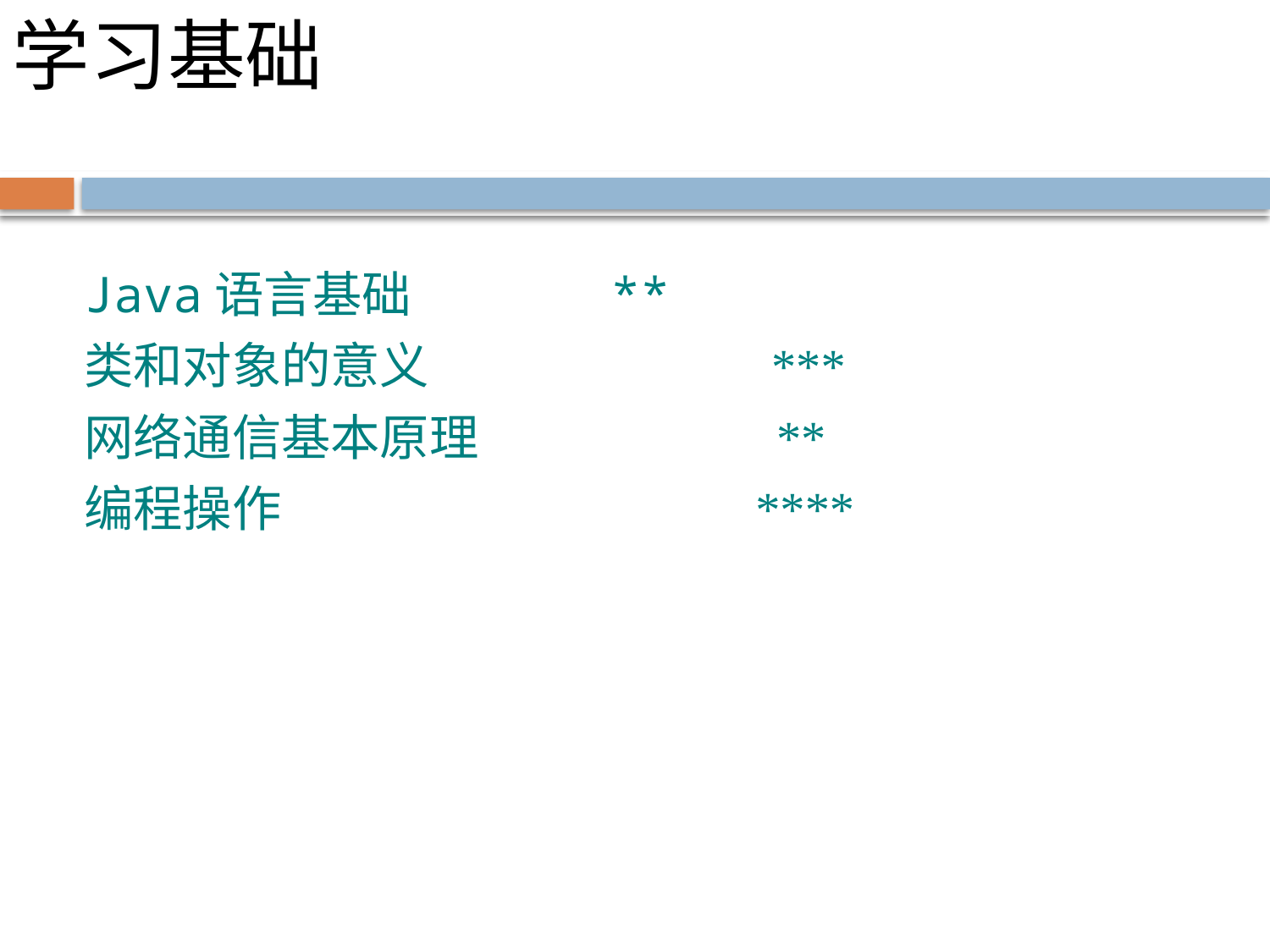

# 学习基础
Java语言基础                 **
类和对象的意义                              ***
网络通信基本原理                          **
编程操作                                          ****